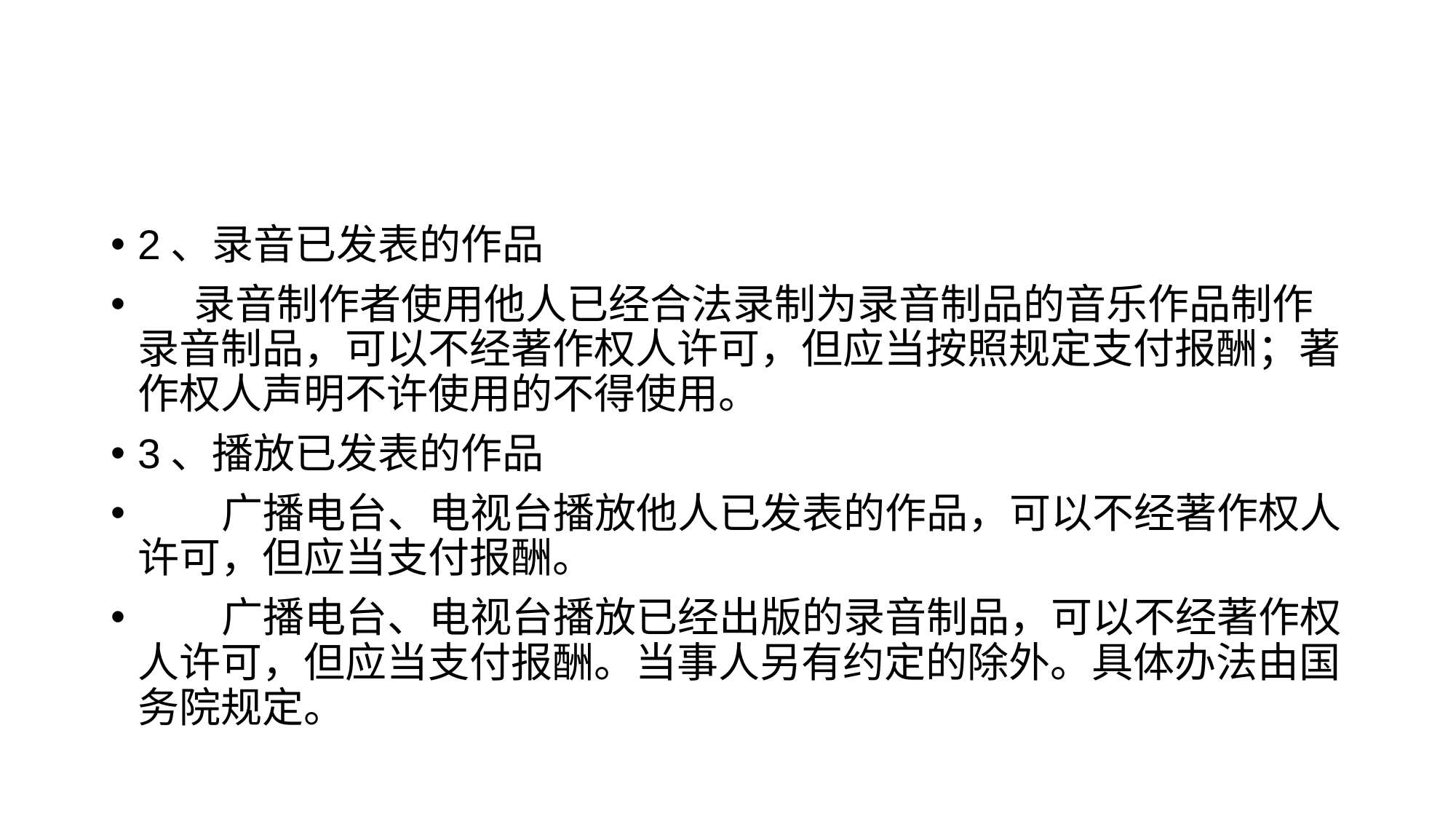

#
2、录音已发表的作品
     录音制作者使用他人已经合法录制为录音制品的音乐作品制作录音制品，可以不经著作权人许可，但应当按照规定支付报酬；著作权人声明不许使用的不得使用。
3、播放已发表的作品
        广播电台、电视台播放他人已发表的作品，可以不经著作权人许可，但应当支付报酬。
        广播电台、电视台播放已经出版的录音制品，可以不经著作权人许可，但应当支付报酬。当事人另有约定的除外。具体办法由国务院规定。